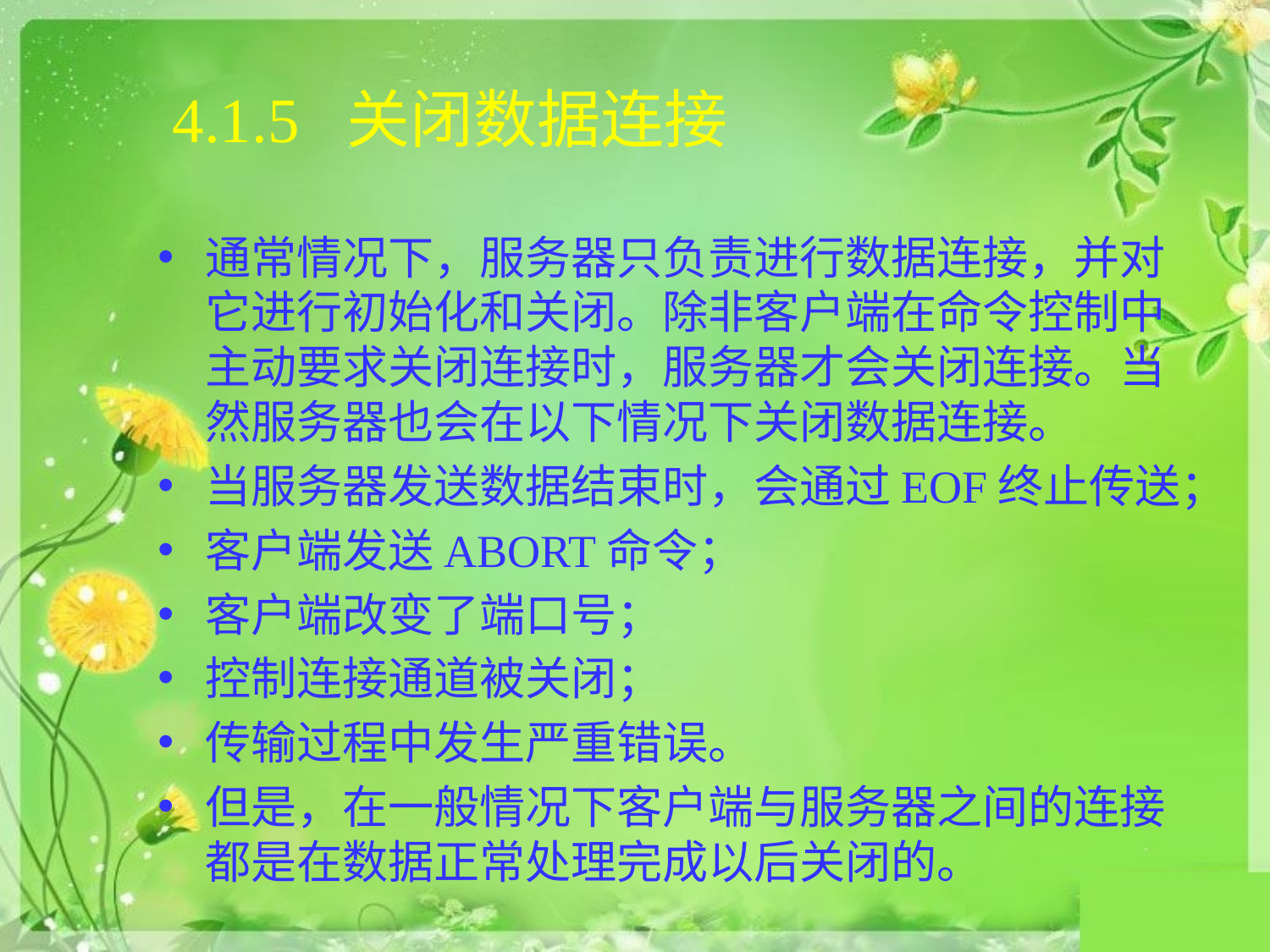

# 4.1.5  关闭数据连接
通常情况下，服务器只负责进行数据连接，并对它进行初始化和关闭。除非客户端在命令控制中主动要求关闭连接时，服务器才会关闭连接。当然服务器也会在以下情况下关闭数据连接。
当服务器发送数据结束时，会通过EOF终止传送；
客户端发送ABORT命令；
客户端改变了端口号；
控制连接通道被关闭；
传输过程中发生严重错误。
但是，在一般情况下客户端与服务器之间的连接都是在数据正常处理完成以后关闭的。